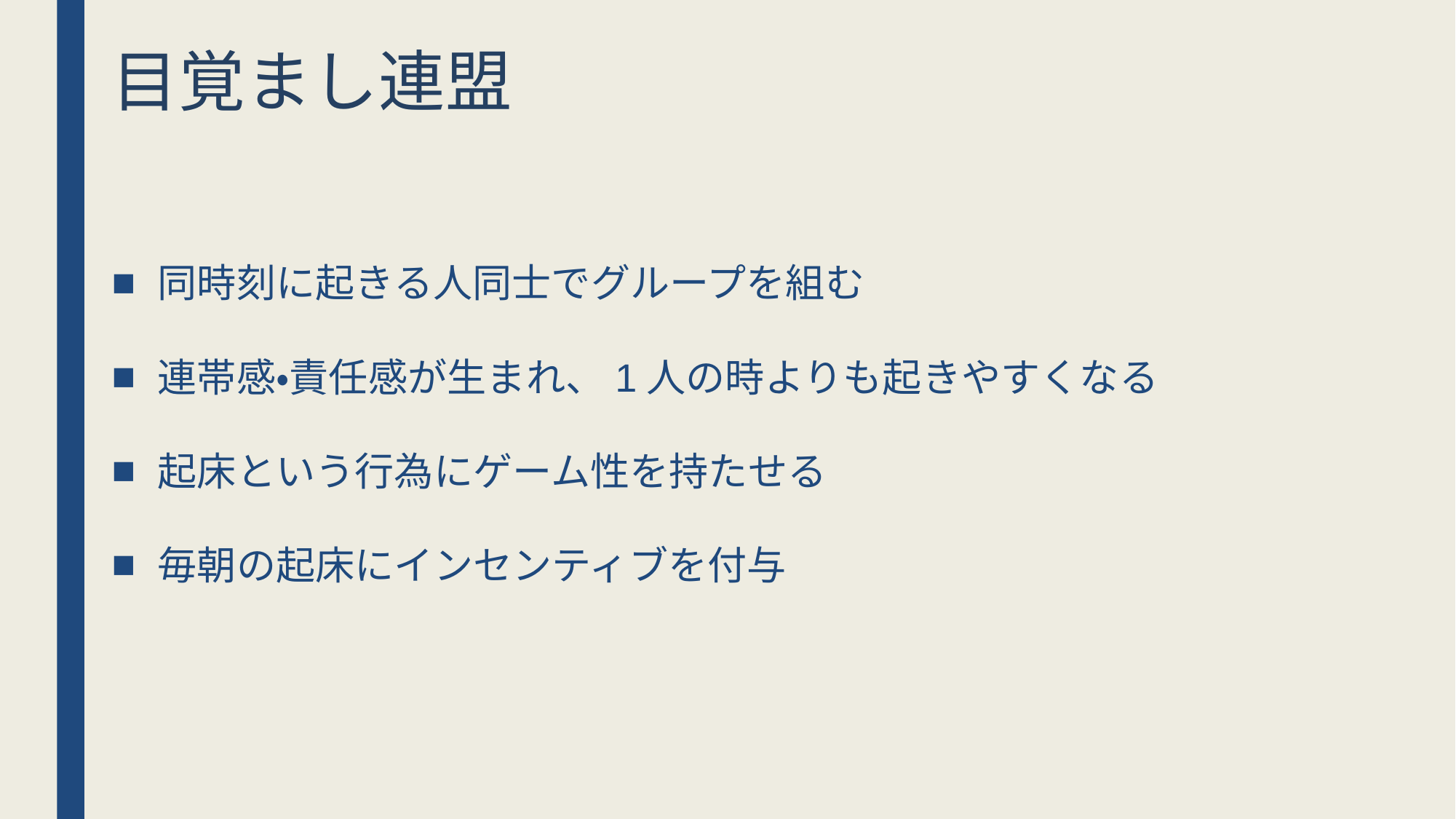

# 目覚まし連盟
同時刻に起きる人同士でグループを組む
連帯感・責任感が生まれ、1人の時よりも起きやすくなる
起床という行為にゲーム性を持たせる
毎朝の起床にインセンティブを付与